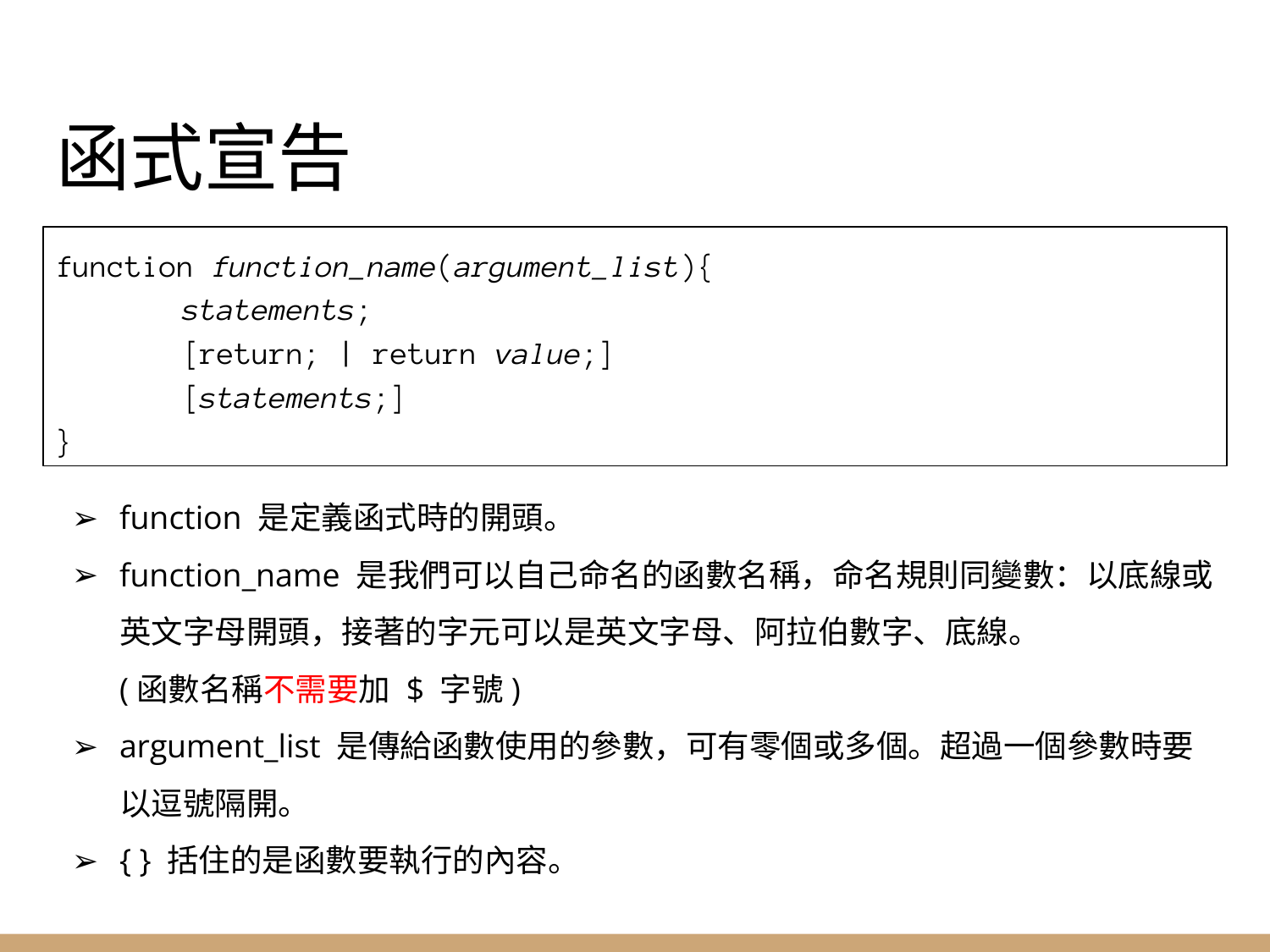

# 函式宣告
function function_name(argument_list){
	statements;
	[return; | return value;]
	[statements;]
}
function 是定義函式時的開頭。
function_name 是我們可以自己命名的函數名稱，命名規則同變數：以底線或英文字母開頭，接著的字元可以是英文字母、阿拉伯數字、底線。
(函數名稱不需要加 $ 字號)
argument_list 是傳給函數使用的參數，可有零個或多個。超過一個參數時要以逗號隔開。
{ } 括住的是函數要執行的內容。